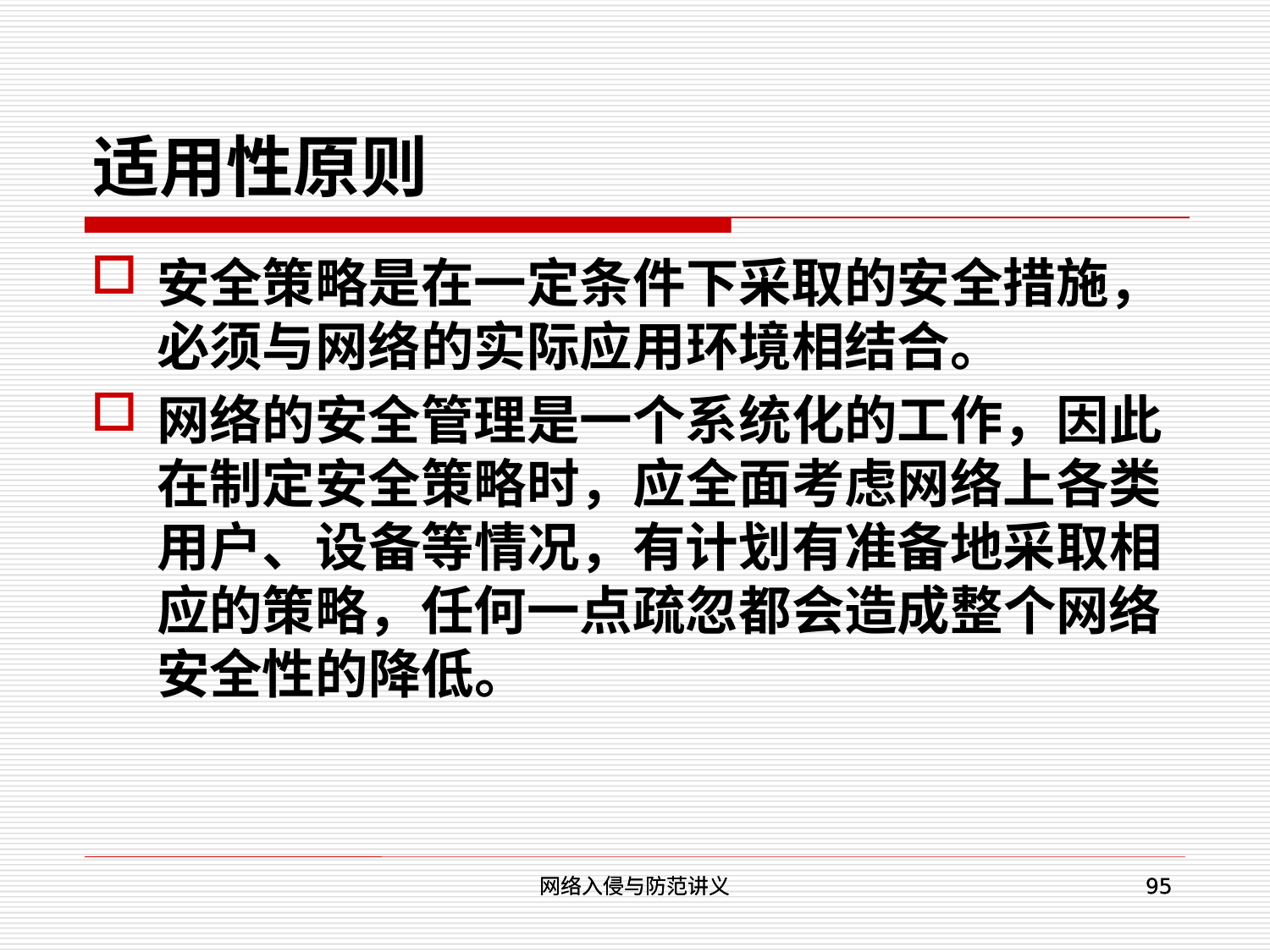

适用性原则
安全策略是在一定条件下采取的安全措施，必须与网络的实际应用环境相结合。
网络的安全管理是一个系统化的工作，因此在制定安全策略时，应全面考虑网络上各类用户、设备等情况，有计划有准备地采取相应的策略，任何一点疏忽都会造成整个网络安全性的降低。

网络入侵与防范讲义
网络入侵与防范讲义
95
95